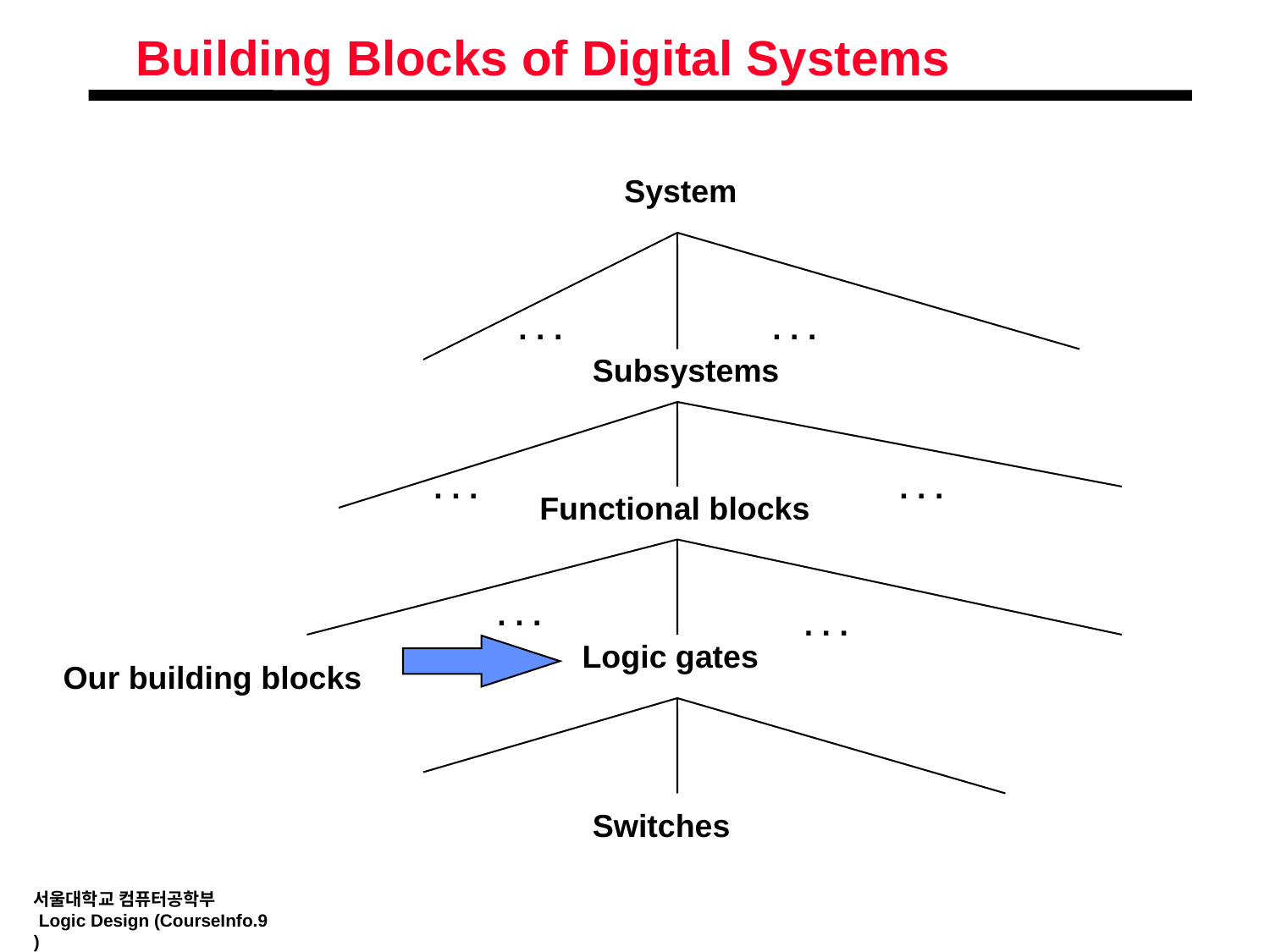

# Building Blocks of Digital Systems
System

. . .
. . .
Subsystems

. . .
. . .

Functional blocks

. . .
. . .
Logic gates

Our building blocks

Switches
서울대학교 컴퓨터공학부
 Logic Design (CourseInfo.9)